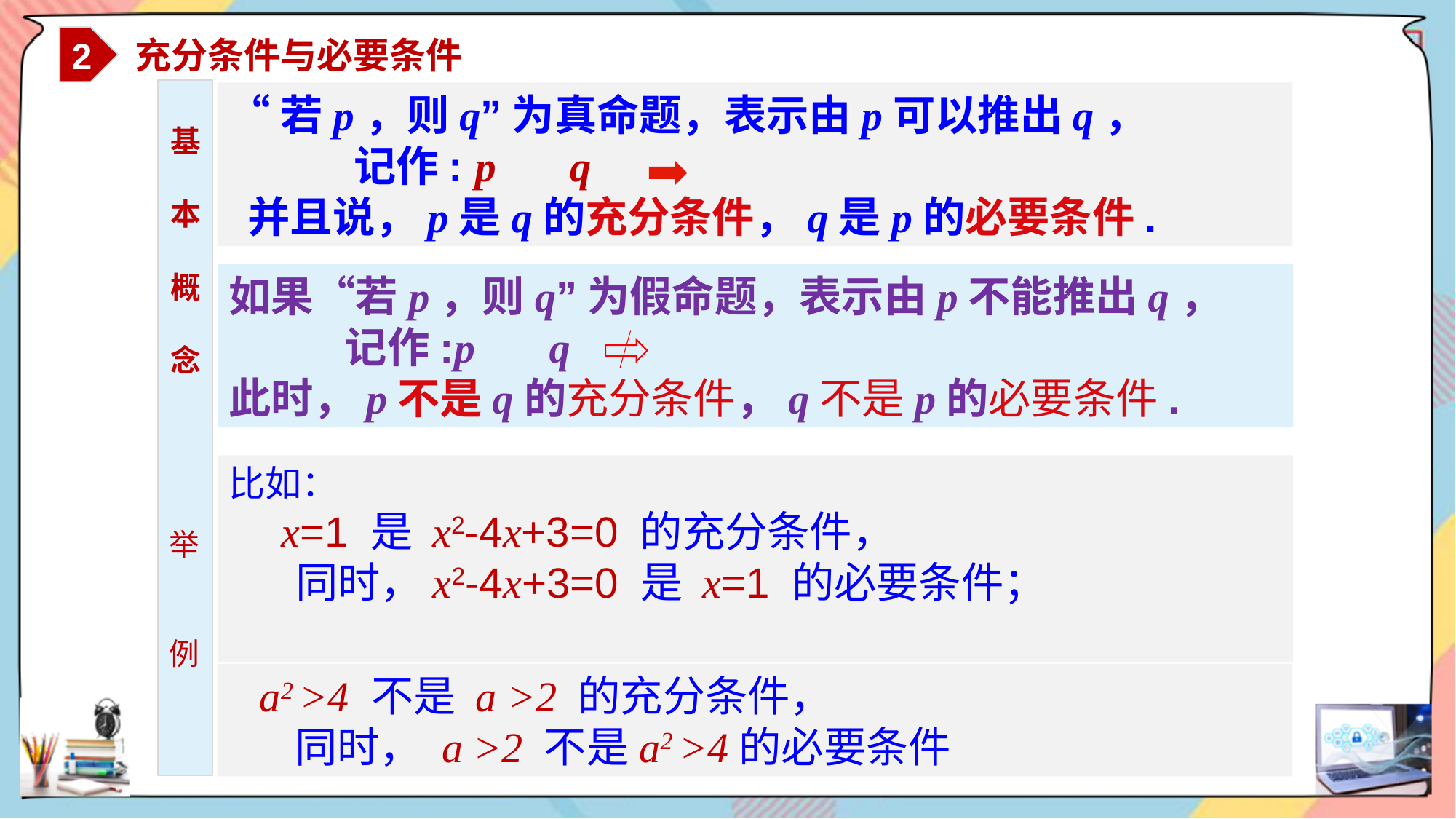

2
 充分条件与必要条件

“若p，则q”为真命题，表示由p可以推出q，
            记作: p       q
 并且说，p是q的充分条件，q是p的必要条件.

基

本

概

念
如果“若p，则q”为假命题，表示由p不能推出q，
           记作:p       q
此时，p不是q的充分条件，q不是p的必要条件.

比如：
     x=1 是 x2-4x+3=0 的充分条件，
      同时，x2-4x+3=0 是 x=1 的必要条件；

举

例
   a2 >4 不是 a >2 的充分条件，
      同时， a >2 不是a2 >4的必要条件